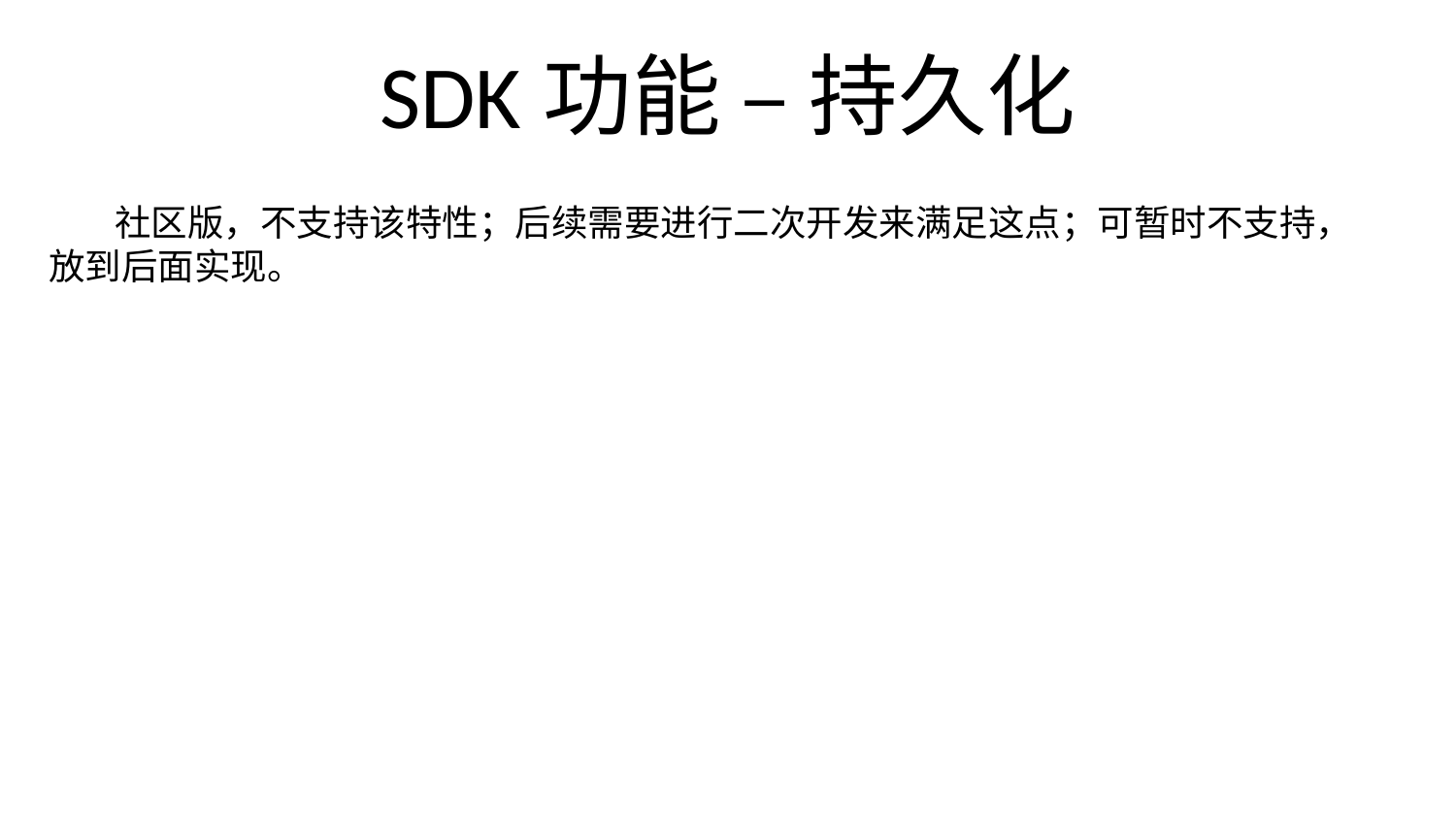

# SDK功能 – 持久化
       社区版，不支持该特性；后续需要进行二次开发来满足这点；可暂时不支持，放到后面实现。